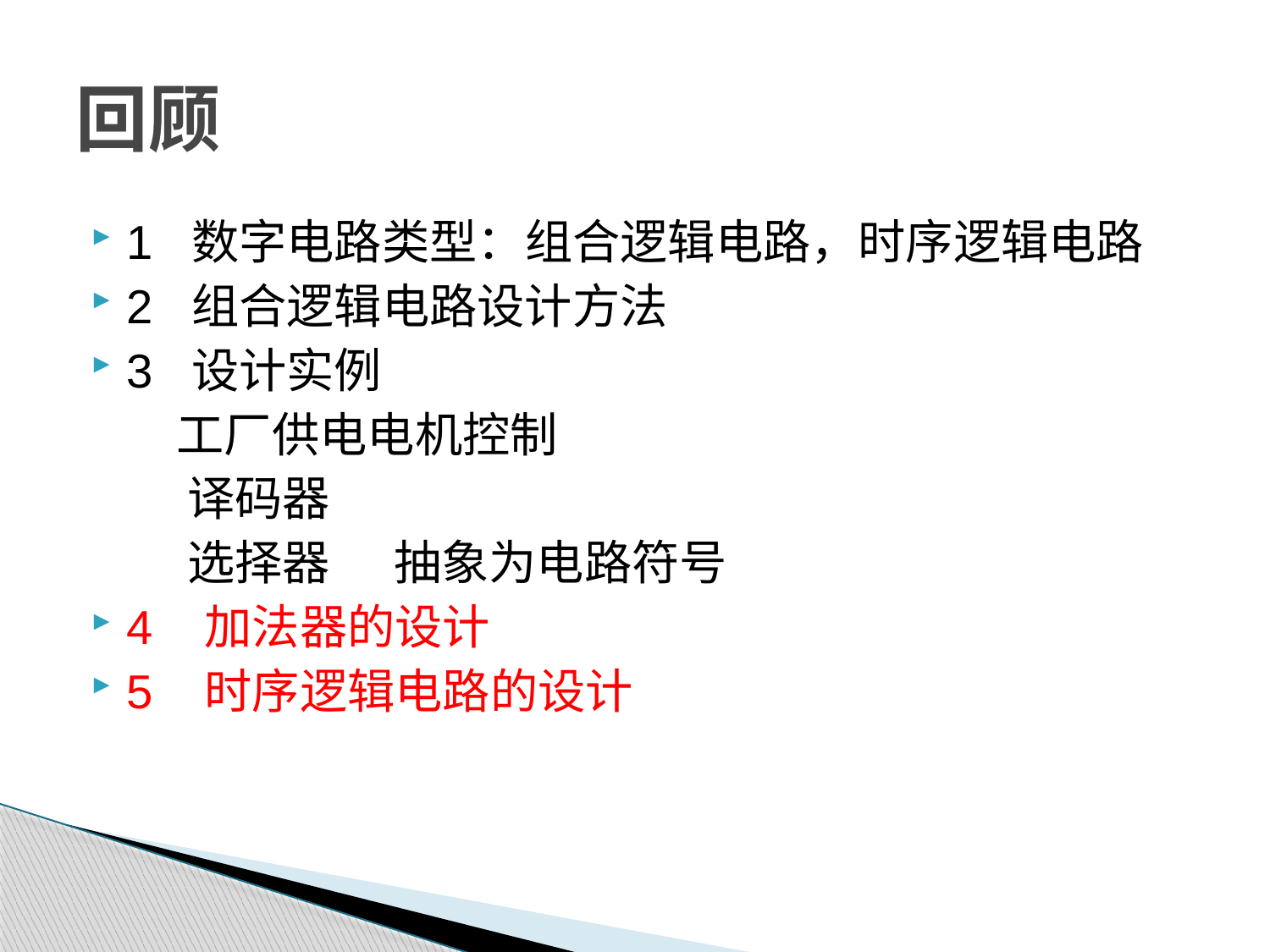

# 回顾
1  数字电路类型：组合逻辑电路，时序逻辑电路
2  组合逻辑电路设计方法
3  设计实例
       工厂供电电机控制
        译码器
        选择器      抽象为电路符号
4   加法器的设计
5   时序逻辑电路的设计